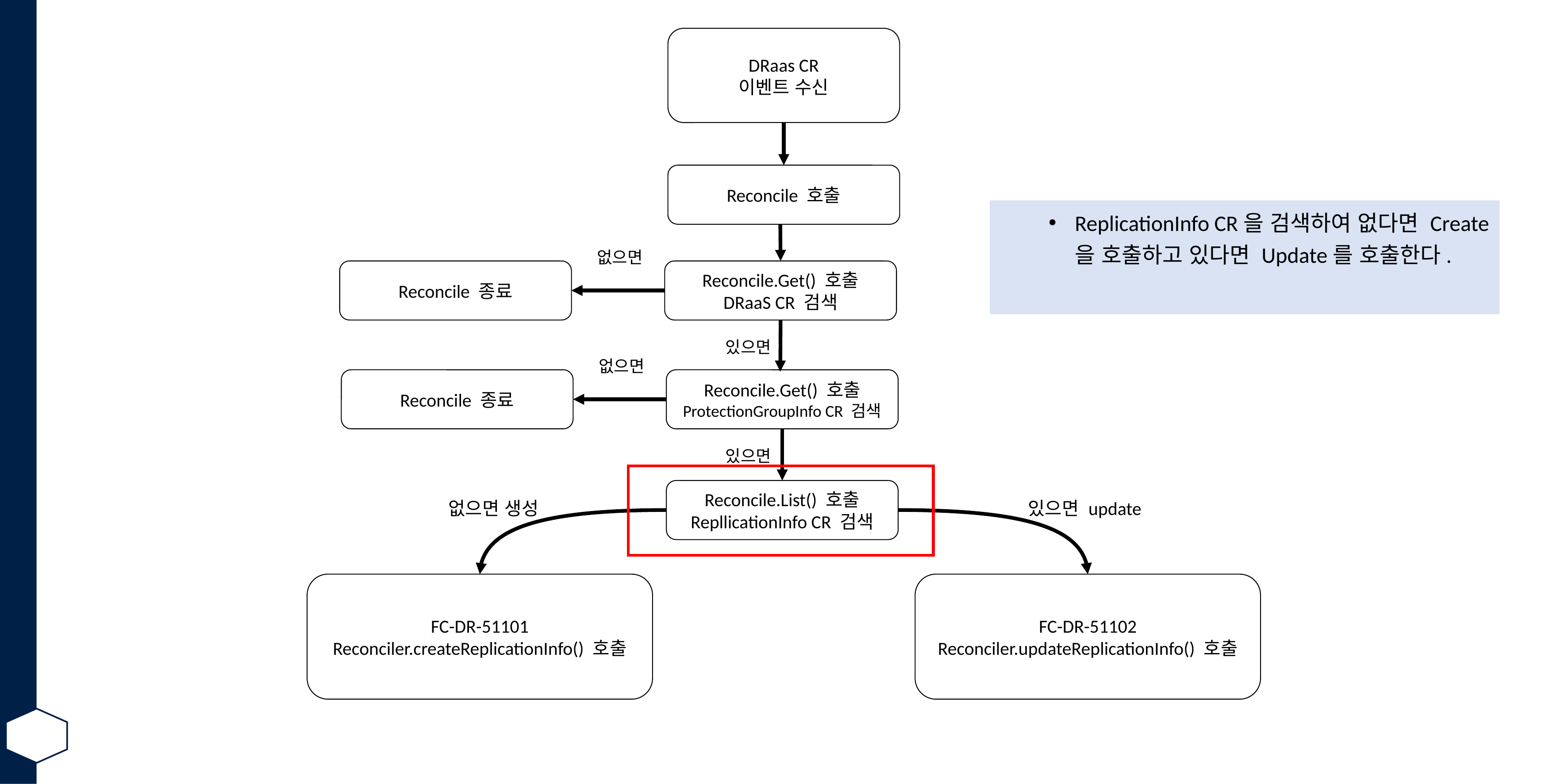

DRaas CR
이벤트 수신
Reconcile 호출
ReplicationInfo CR을 검색하여 없다면 Create을 호출하고 있다면 Update를 호출한다.
없으면
Reconcile 종료
Reconcile.Get() 호출
DRaaS CR 검색
있으면
없으면
Reconcile 종료
Reconcile.Get() 호출
ProtectionGroupInfo CR 검색
있으면

Reconcile.List() 호출
RepllicationInfo CR 검색
없으면 생성
있으면 update
FC-DR-51101
Reconciler.createReplicationInfo() 호출
FC-DR-51102
Reconciler.updateReplicationInfo() 호출